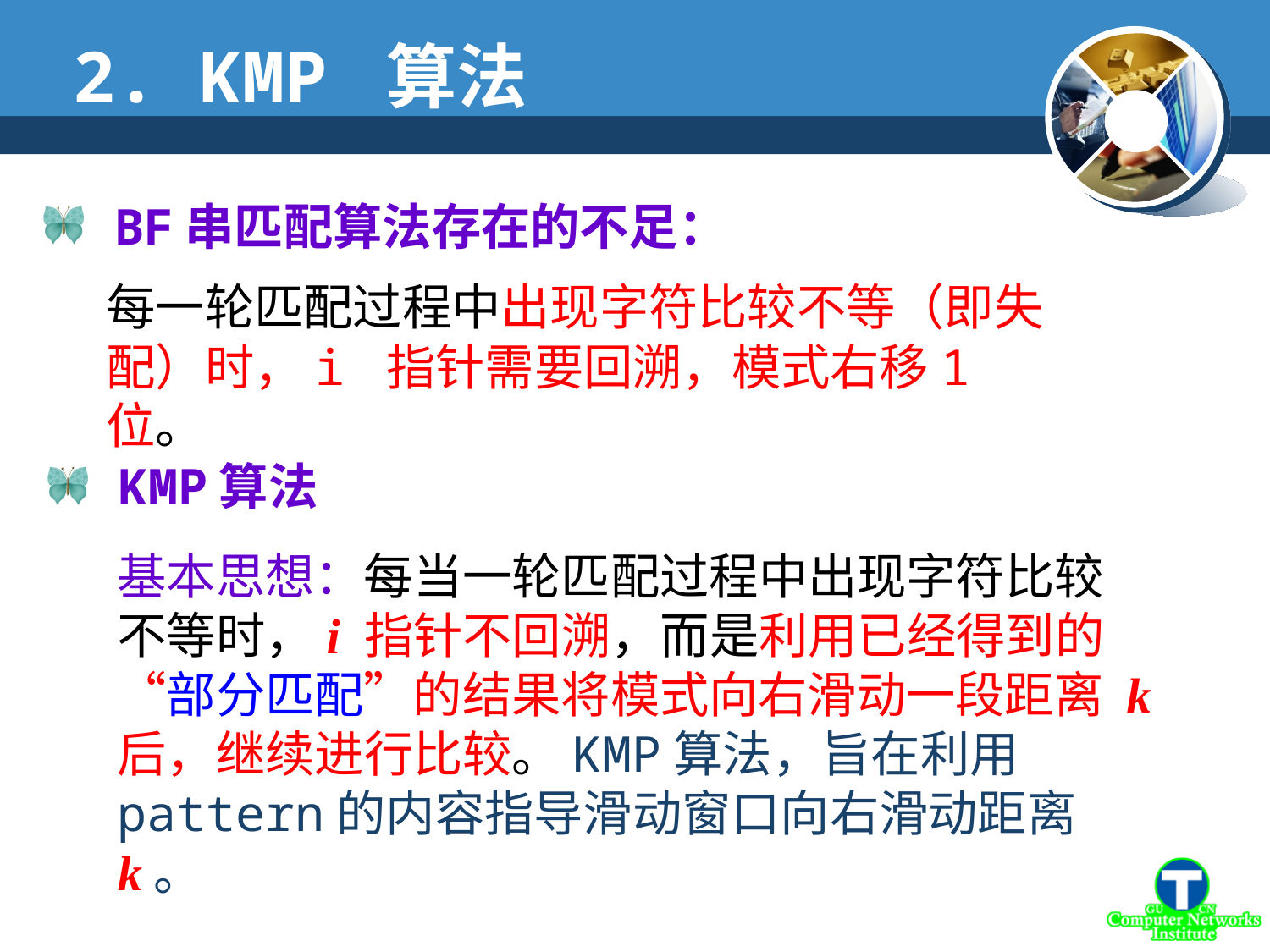

2. KMP 算法
 BF串匹配算法存在的不足：
每一轮匹配过程中出现字符比较不等（即失配）时，i 指针需要回溯，模式右移1位。
 KMP算法
基本思想：每当一轮匹配过程中出现字符比较不等时，i 指针不回溯，而是利用已经得到的“部分匹配”的结果将模式向右滑动一段距离 k后，继续进行比较。KMP算法，旨在利用pattern的内容指导滑动窗口向右滑动距离 k。